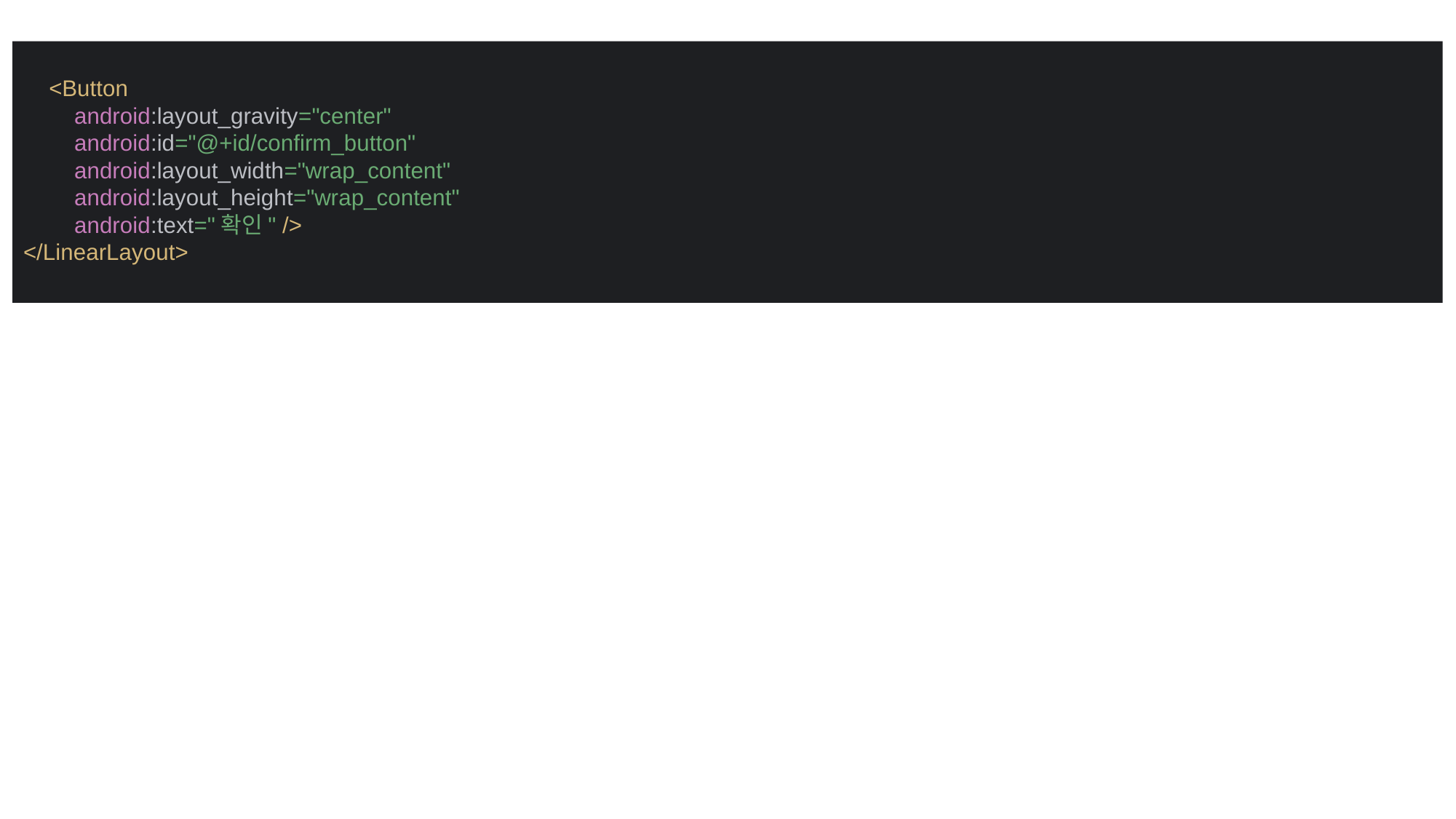

<Button
        android:layout_gravity="center"
        android:id="@+id/confirm_button"
        android:layout_width="wrap_content"
        android:layout_height="wrap_content"
        android:text="확인" />
</LinearLayout>